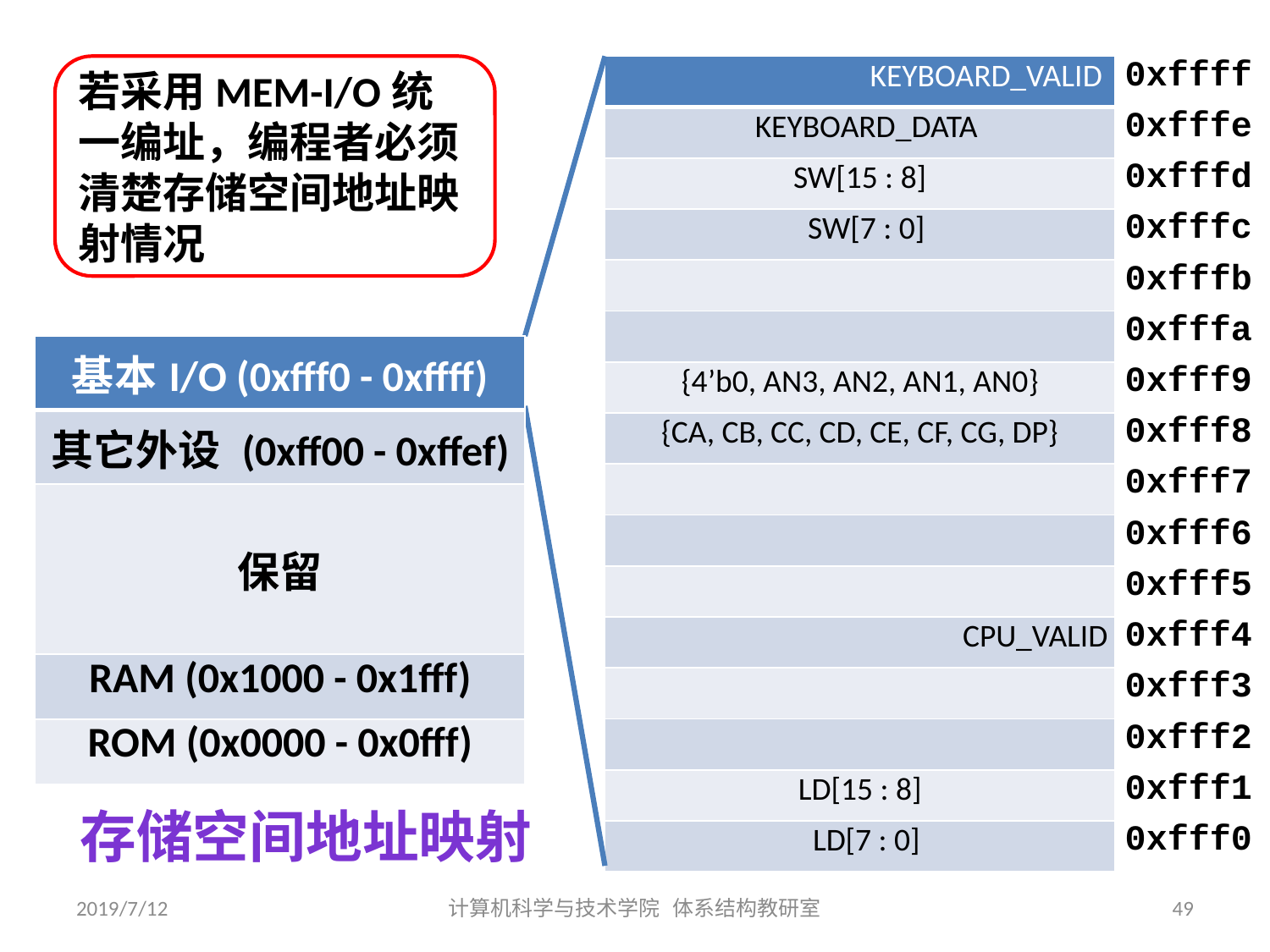

若采用MEM-I/O统一编址，编程者必须清楚存储空间地址映射情况
| Keyboard\_valid |
| --- |
| Keyboard\_data |
| sw[15 : 8] |
| sw[7 : 0] |
|  |
|  |
| {4’b0, AN3, AN2, AN1, AN0} |
| {CA, CB, CC, CD, CE, CF, CG, DP} |
|  |
|  |
|  |
| CPU\_VALID |
|  |
|  |
| ld[15 : 8] |
| ld[7 : 0] |
| 0xffff |
| --- |
| 0xfffe |
| 0xfffd |
| 0xfffc |
| 0xfffb |
| 0xfffa |
| 0xfff9 |
| 0xfff8 |
| 0xfff7 |
| 0xfff6 |
| 0xfff5 |
| 0xfff4 |
| 0xfff3 |
| 0xfff2 |
| 0xfff1 |
| 0xfff0 |
| 基本I/O (0xfff0 - 0xffff) |
| --- |
| 其它外设 (0xff00 - 0xffef) |
| 保留 |
| RAM (0x1000 - 0x1fff) |
| ROM (0x0000 - 0x0fff) |
# 存储空间地址映射
2019/7/12
计算机科学与技术学院  体系结构教研室
49